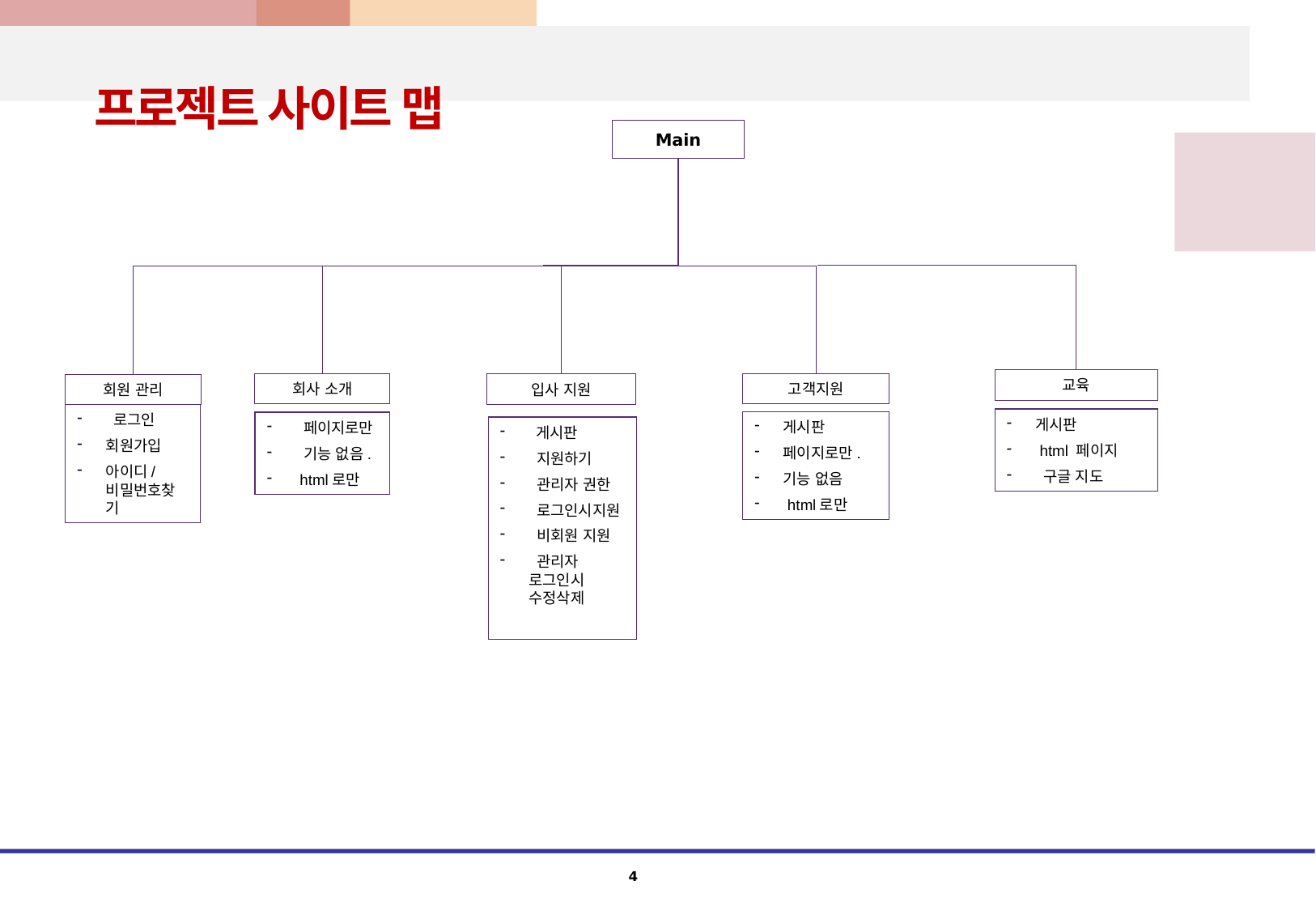

프로젝트 사이트 맵
Main
교육
회사 소개
고객지원
입사 지원
회원 관리
게시판
 html 페이지
 구글 지도
게시판
페이지로만.
기능 없음
 html로만
 페이지로만
 기능 없음.
 html로만
 게시판
 지원하기
 관리자 권한
 로그인시지원
 비회원 지원
 관리자 로그인시 수정삭제

 로그인
회원가입
아이디/비밀번호찾기